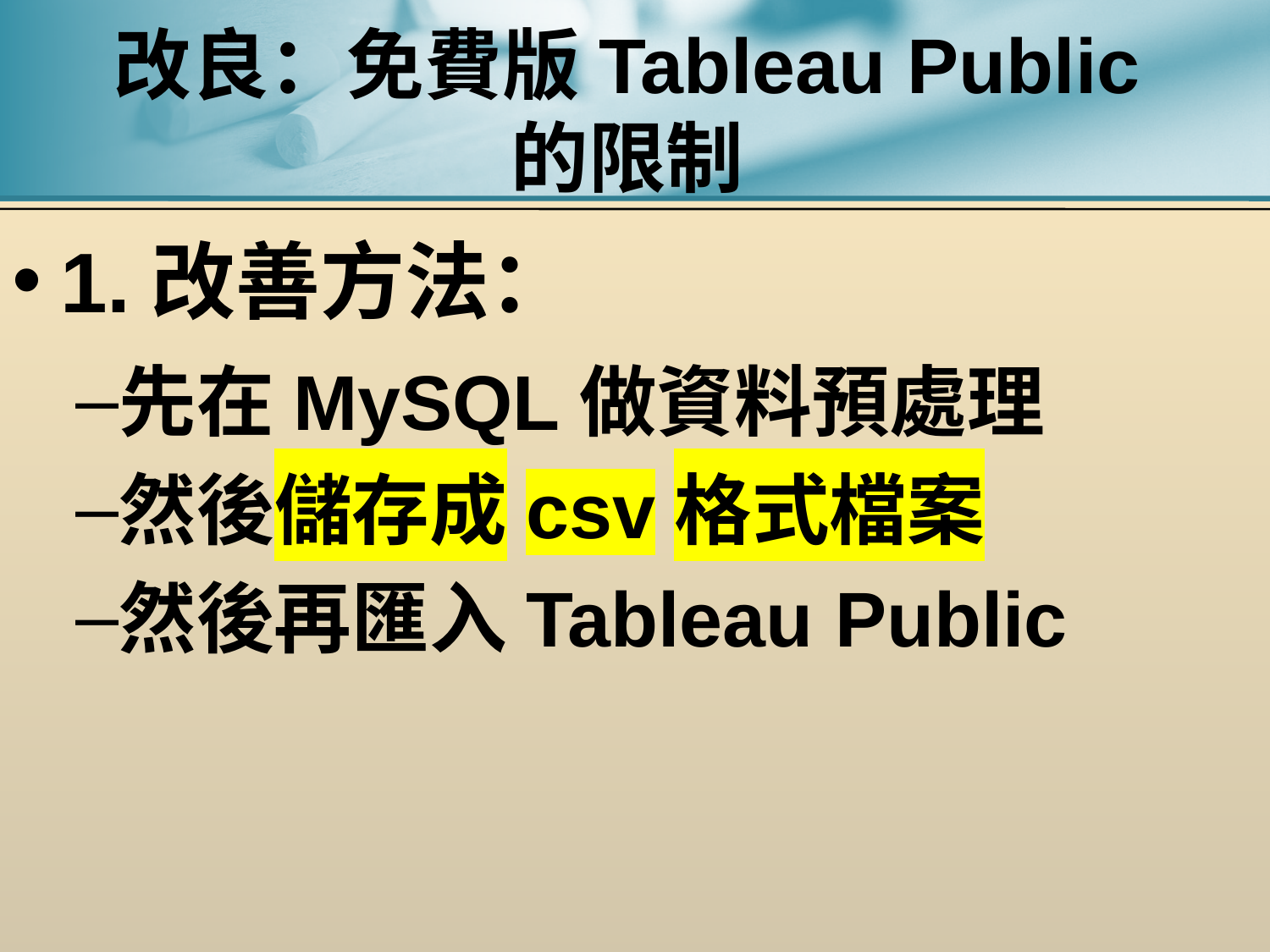

# 改良：免費版Tableau Public 的限制
1.改善方法：
先在MySQL做資料預處理
然後儲存成csv格式檔案
然後再匯入Tableau Public